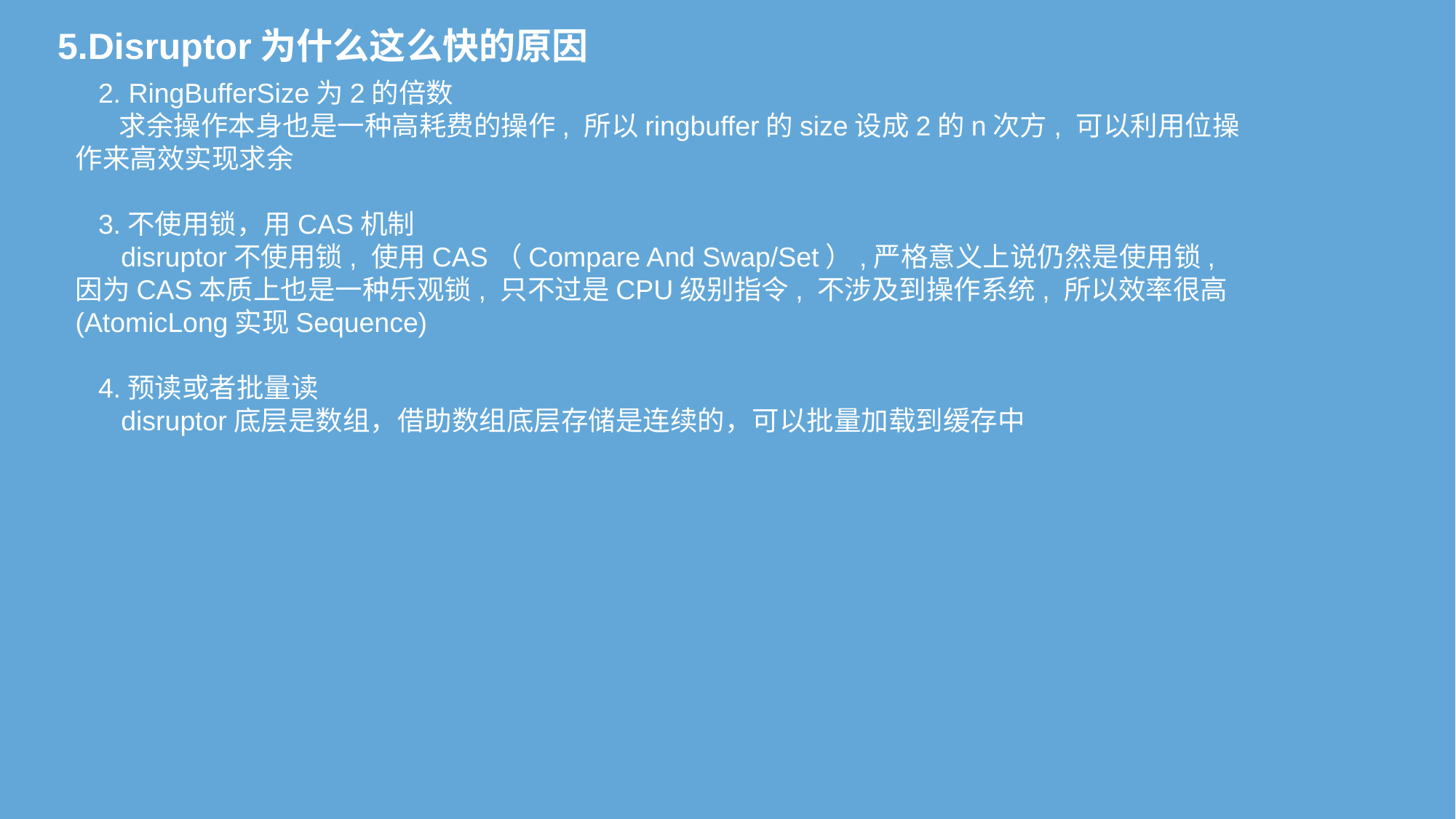

5.Disruptor为什么这么快的原因
   2. RingBufferSize为2的倍数
      求余操作本身也是一种高耗费的操作, 所以ringbuffer的size设成2的n次方, 可以利用位操作来高效实现求余

   3.不使用锁，用CAS机制
      disruptor不使用锁, 使用CAS（Compare And Swap/Set）,严格意义上说仍然是使用锁, 因为CAS本质上也是一种乐观锁, 只不过是CPU级别指令, 不涉及到操作系统, 所以效率很高(AtomicLong实现Sequence)

   4.预读或者批量读
      disruptor底层是数组，借助数组底层存储是连续的，可以批量加载到缓存中